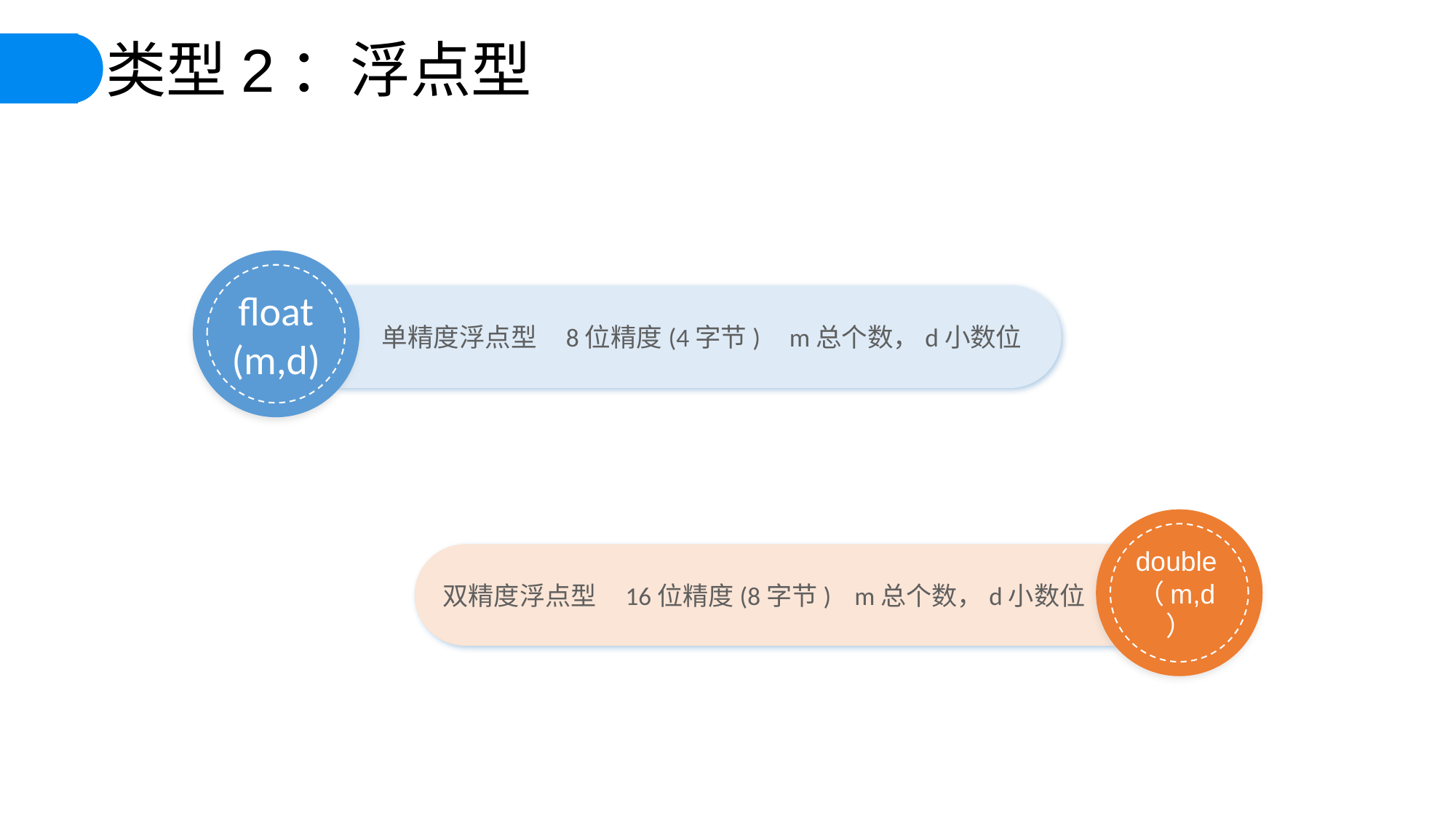

类型2：浮点型

float
(m,d)
 单精度浮点型    8位精度(4字节)     m总个数，d小数位
绝非来自正式职权

大家十分谨慎，你必须下功夫赢得他们的信任。

double（m,d）
双精度浮点型    16位精度(8字节)    m总个数，d小数位